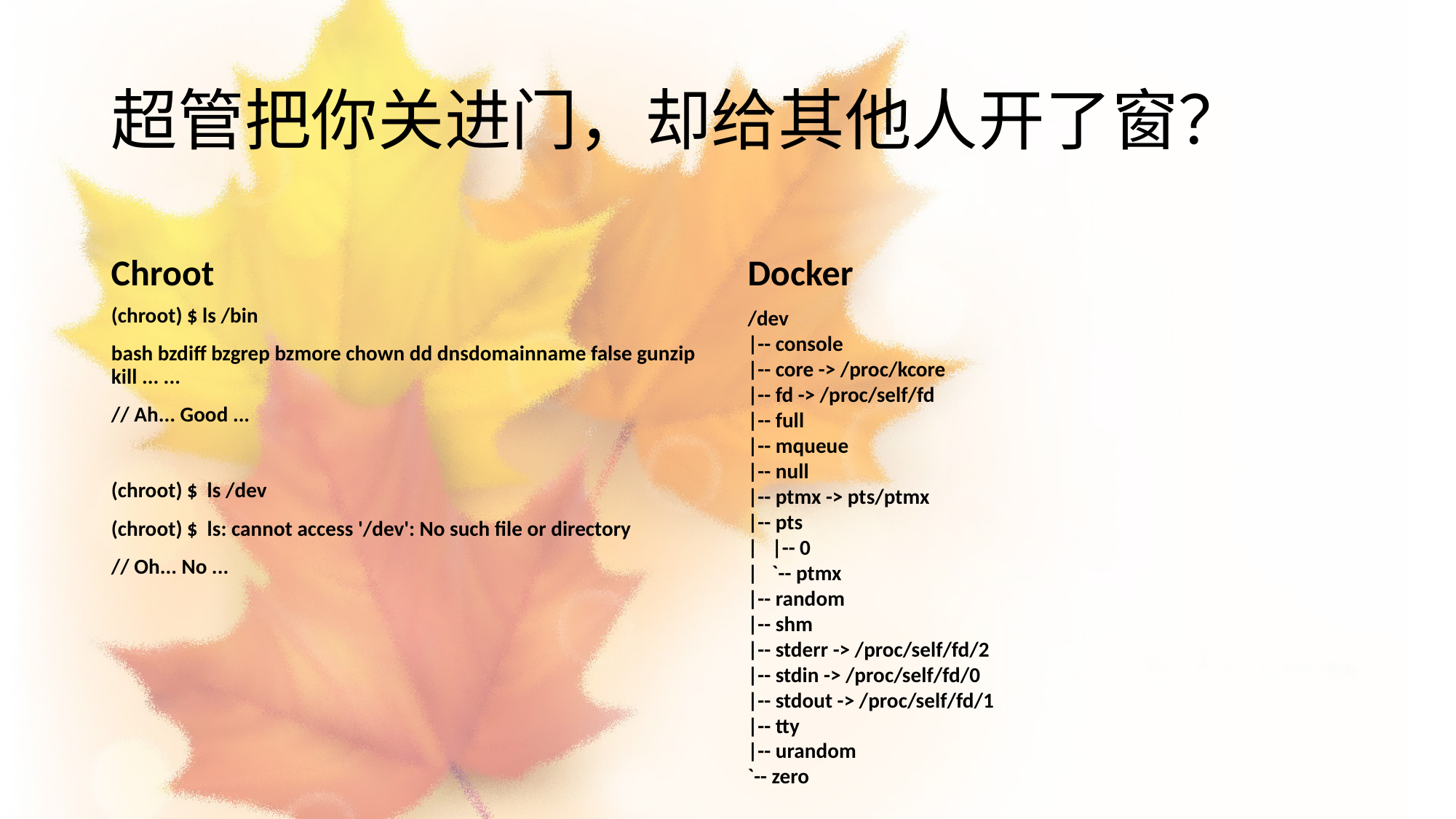

# 超管把你关进门，却给其他人开了窗？
Chroot
Docker
(chroot) $ ls /bin
bash bzdiff bzgrep bzmore chown dd dnsdomainname false gunzip kill ... ...
// Ah... Good ...

(chroot) $  ls /dev
(chroot) $  ls: cannot access '/dev': No such file or directory
// Oh... No ...
/dev
|-- console
|-- core -> /proc/kcore
|-- fd -> /proc/self/fd
|-- full
|-- mqueue
|-- null
|-- ptmx -> pts/ptmx
|-- pts
|   |-- 0
|   `-- ptmx
|-- random
|-- shm
|-- stderr -> /proc/self/fd/2
|-- stdin -> /proc/self/fd/0
|-- stdout -> /proc/self/fd/1
|-- tty
|-- urandom
`-- zero